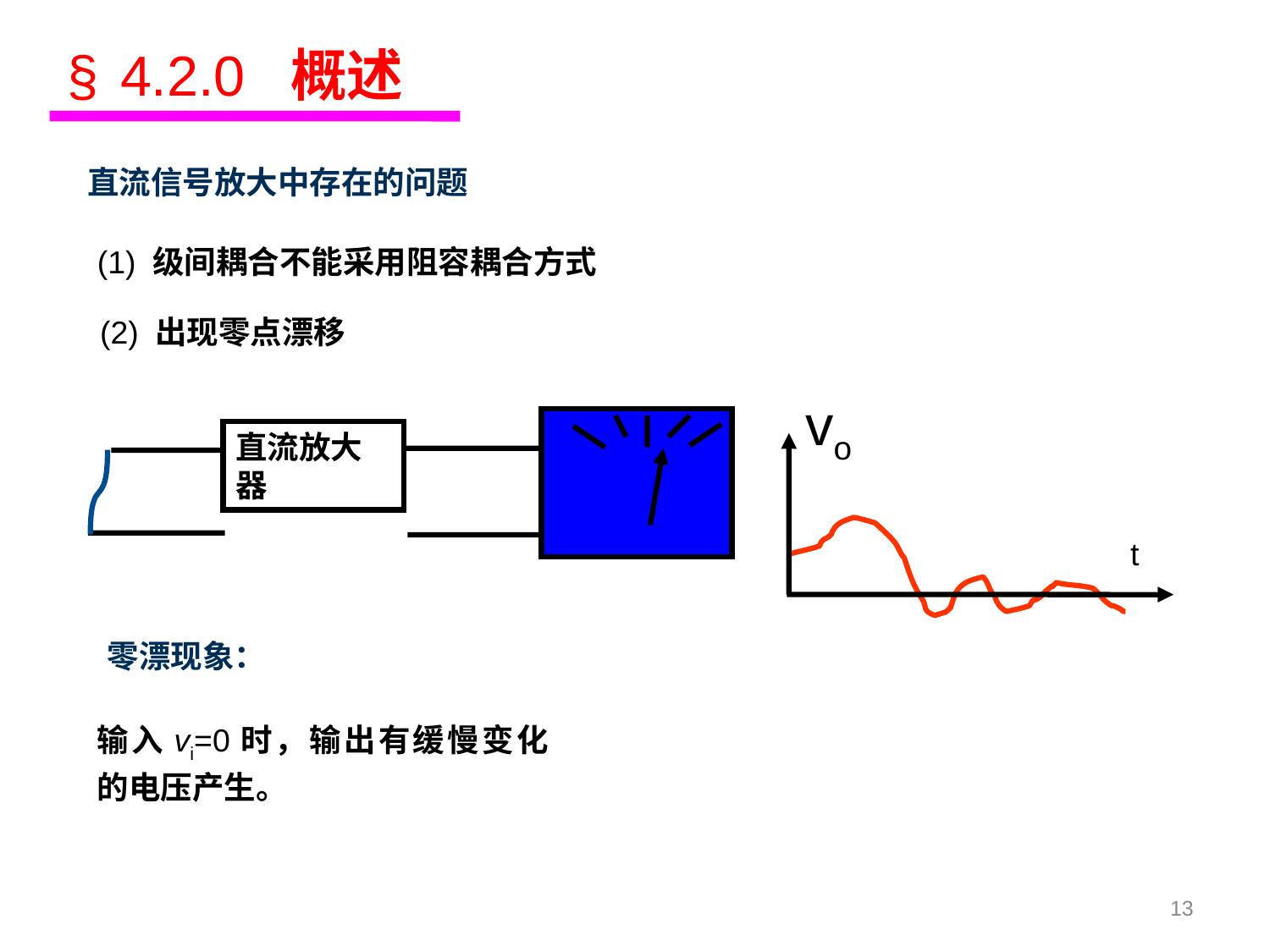

§ 4.2.0  概述

直流信号放大中存在的问题
(1) 级间耦合不能采用阻容耦合方式
(2) 出现零点漂移
vo

t

直流放大器

零漂现象：
输入vi=0时，输出有缓慢变化的电压产生。
13